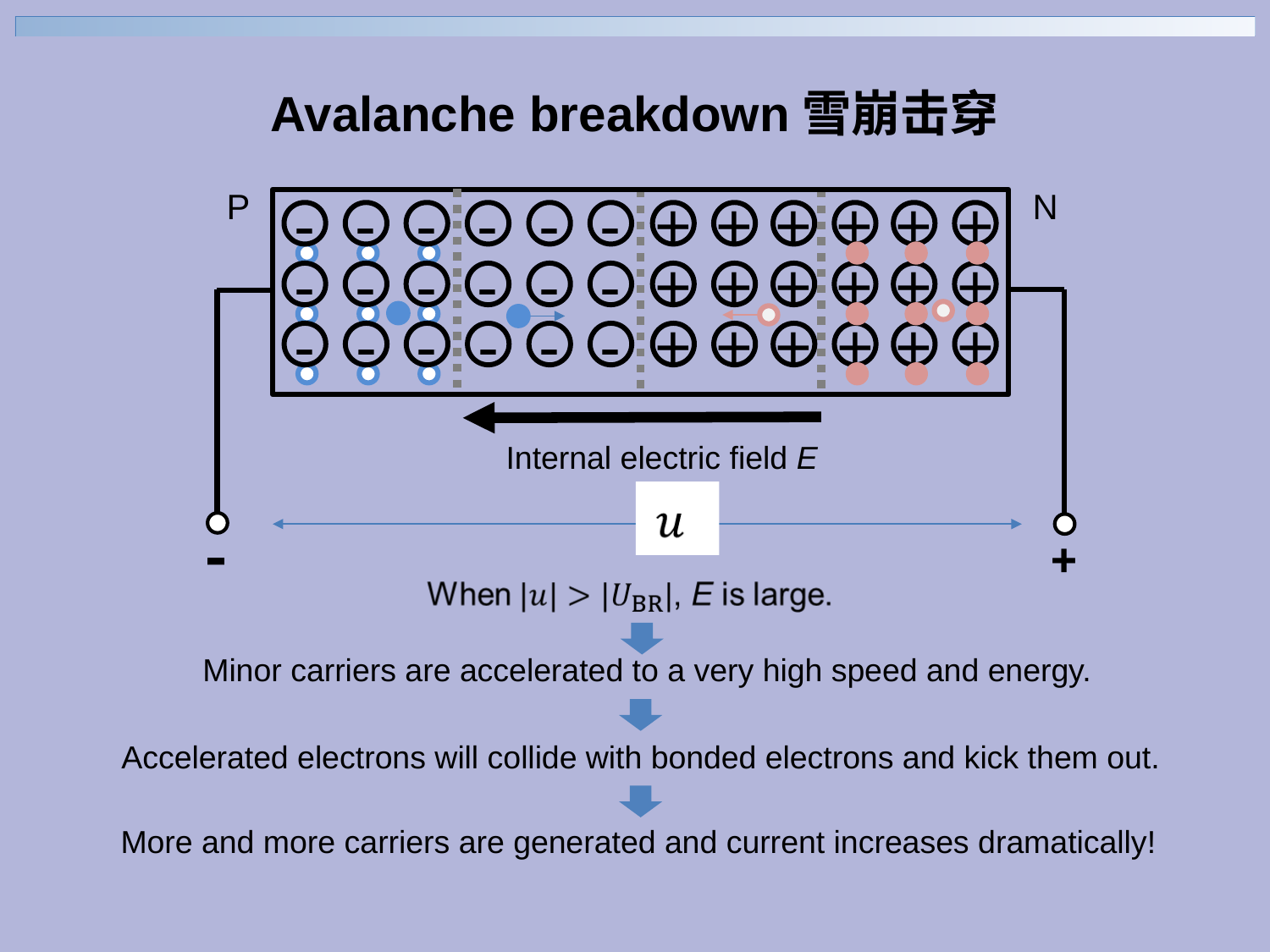

Avalanche breakdown雪崩击穿
P
N

-
-
-
-
-
-
-
-
-
-
-
-
-
-
-
-
-
-
+
+
+
+
+
+
+
+
+
+
+
+
+
+
+
+
+
+

Internal electric field E

-

+

Minor carriers are accelerated to a very high speed and energy.

Accelerated electrons will collide with bonded electrons and kick them out.

More and more carriers are generated and current increases dramatically!